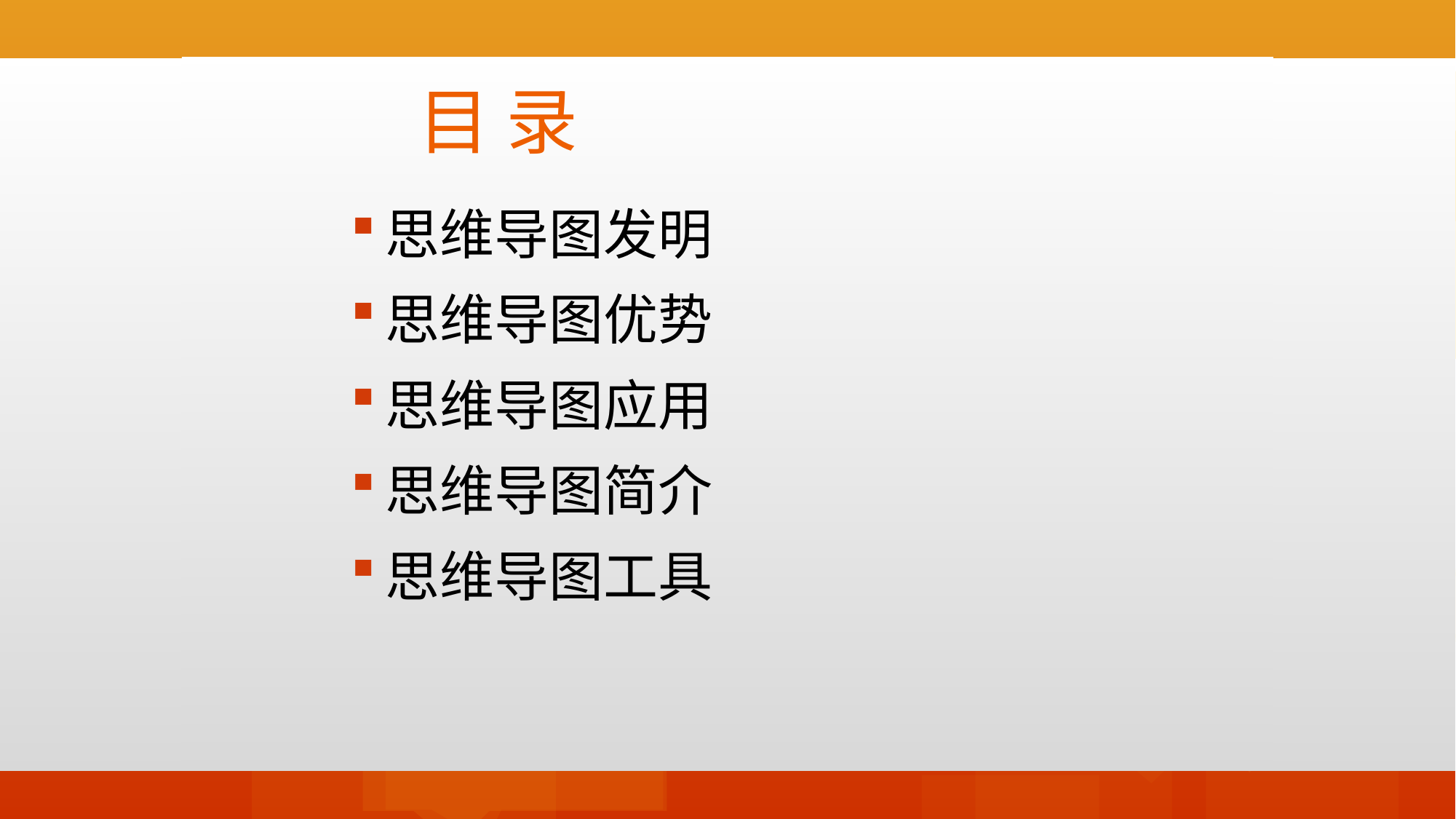

目 录
思维导图发明
思维导图优势
思维导图应用
思维导图简介
思维导图工具